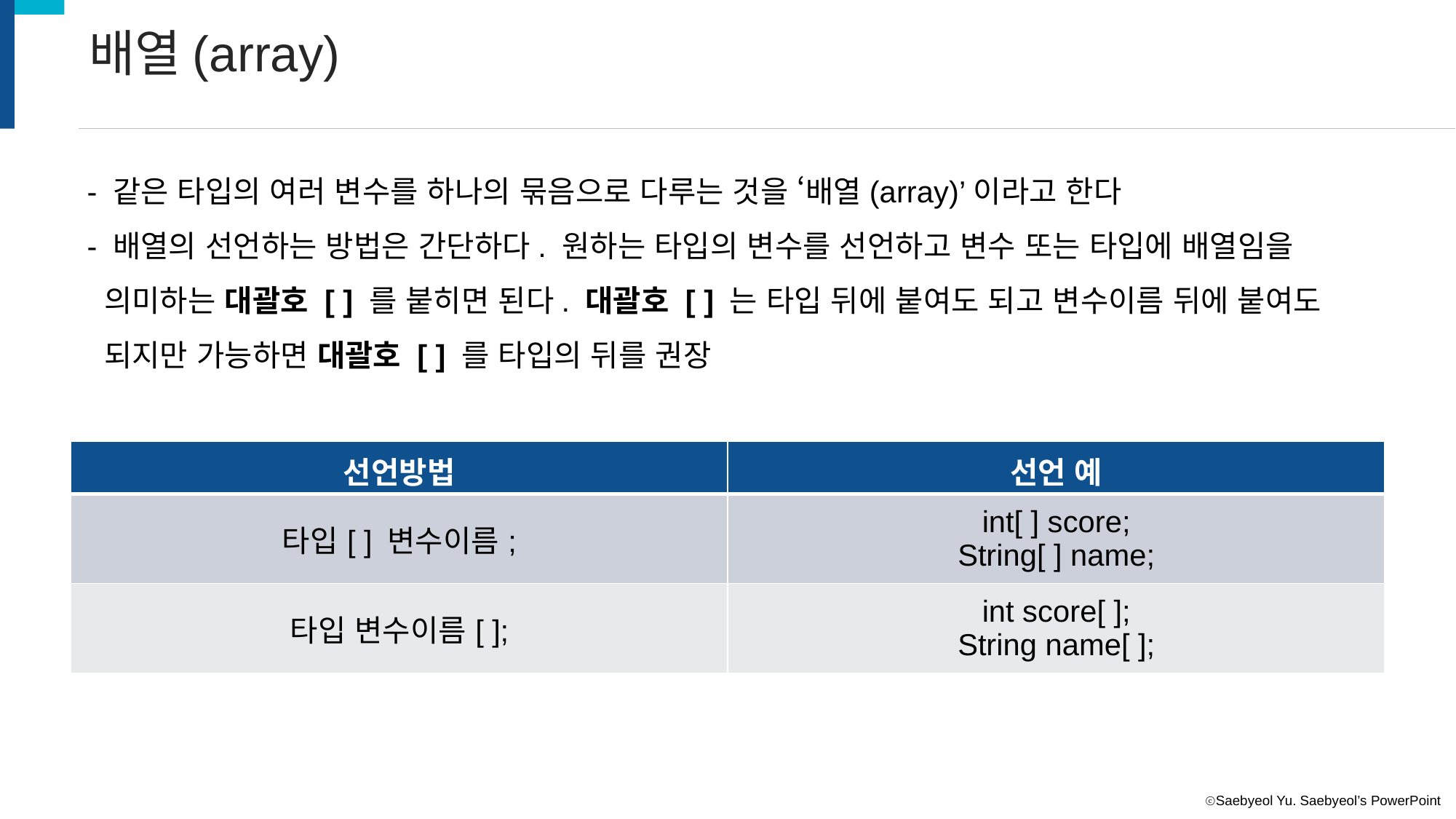

배열(array)
- 같은 타입의 여러 변수를 하나의 묶음으로 다루는 것을 ‘배열(array)’이라고 한다
- 배열의 선언하는 방법은 간단하다. 원하는 타입의 변수를 선언하고 변수 또는 타입에 배열임을
  의미하는 대괄호 [ ] 를 붙히면 된다. 대괄호 [ ] 는 타입 뒤에 붙여도 되고 변수이름 뒤에 붙여도
  되지만 가능하면 대괄호 [ ] 를 타입의 뒤를 권장
| 선언방법 | 선언 예 |
| --- | --- |
| 타입[ ] 변수이름; | int[ ] score; String[ ] name; |
| 타입 변수이름[ ]; | int score[ ]; String name[ ]; |